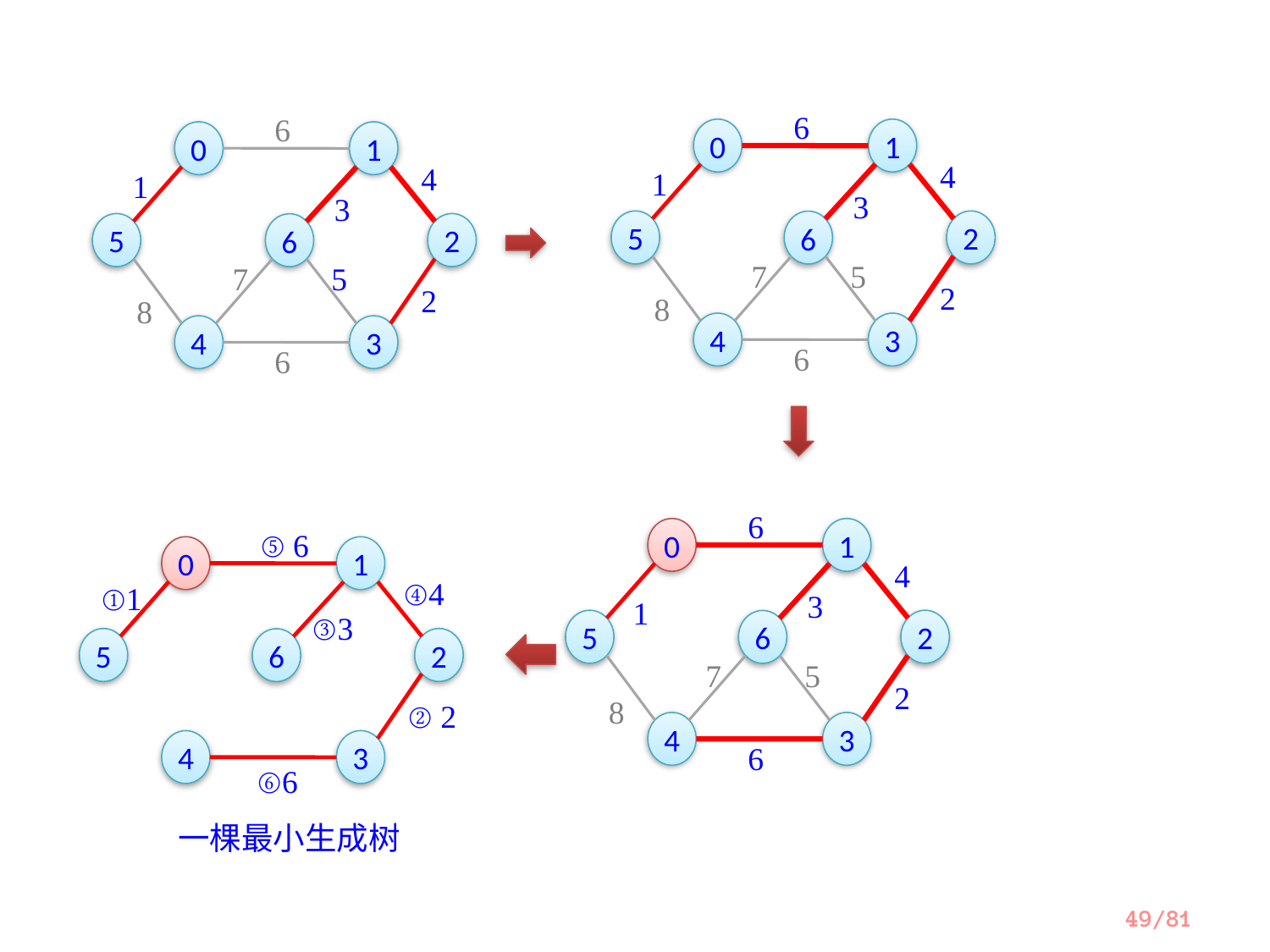

6
6
0
1
0
1

4
4
1

1

3
3
5
2
6
5
2
6

7

5

7

5

2
2
8
8
4
3
4
3

6

6

6
0
1
⑤ 6
0
1

④4
①1

③3
5
2
6

② 2
4
3

⑥6
一棵最小生成树

4

3
1
5
2
6

7

5

2
8
4
3

6
49/81